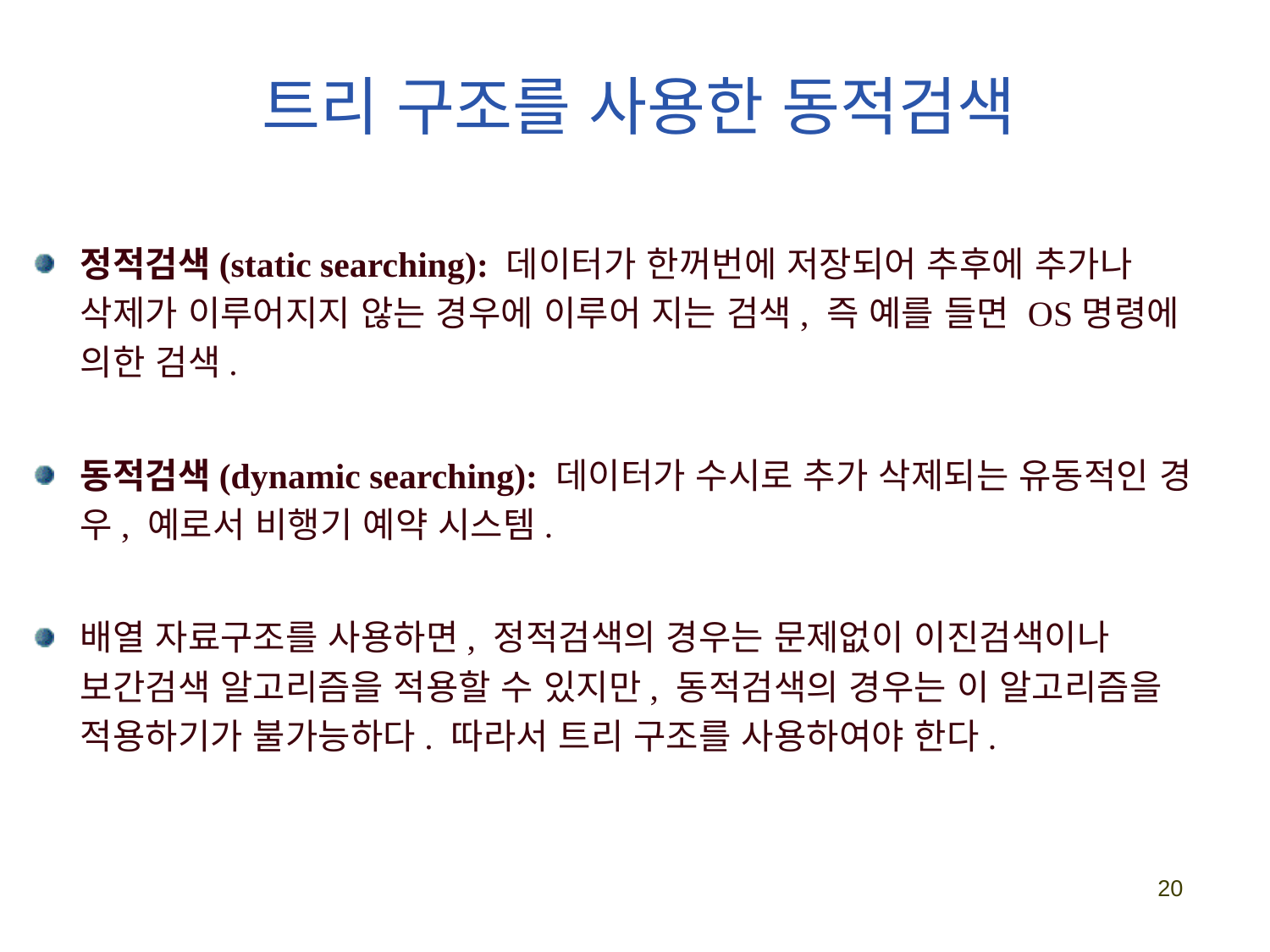

# 트리 구조를 사용한 동적검색
정적검색(static searching): 데이터가 한꺼번에 저장되어 추후에 추가나 삭제가 이루어지지 않는 경우에 이루어 지는 검색, 즉 예를 들면 OS명령에 의한 검색.

동적검색(dynamic searching): 데이터가 수시로 추가 삭제되는 유동적인 경우, 예로서 비행기 예약 시스템.

배열 자료구조를 사용하면, 정적검색의 경우는 문제없이 이진검색이나 보간검색 알고리즘을 적용할 수 있지만, 동적검색의 경우는 이 알고리즘을 적용하기가 불가능하다. 따라서 트리 구조를 사용하여야 한다.
20